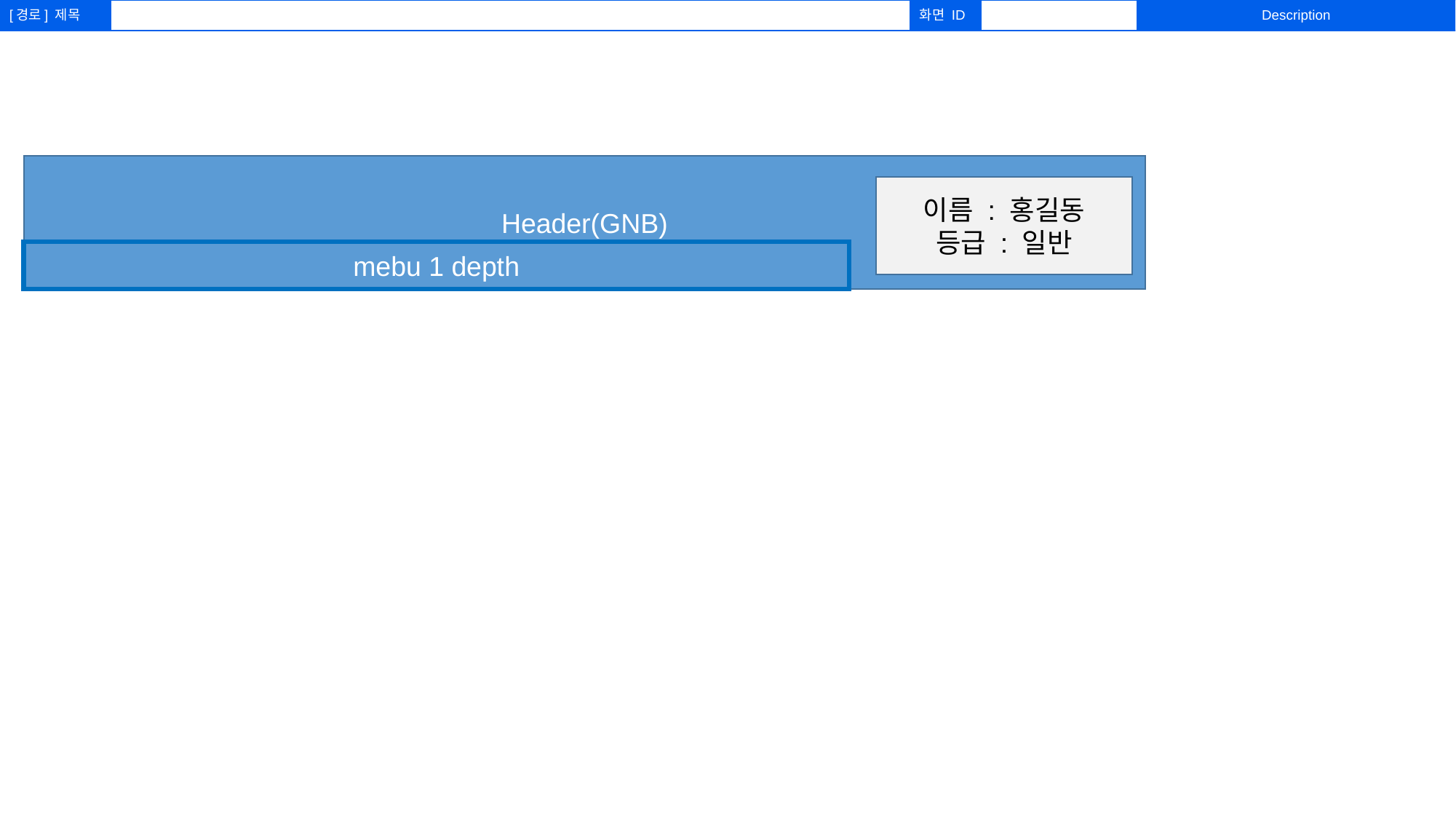

Header(GNB)
이름 : 홍길동
등급 : 일반
mebu 1 depth